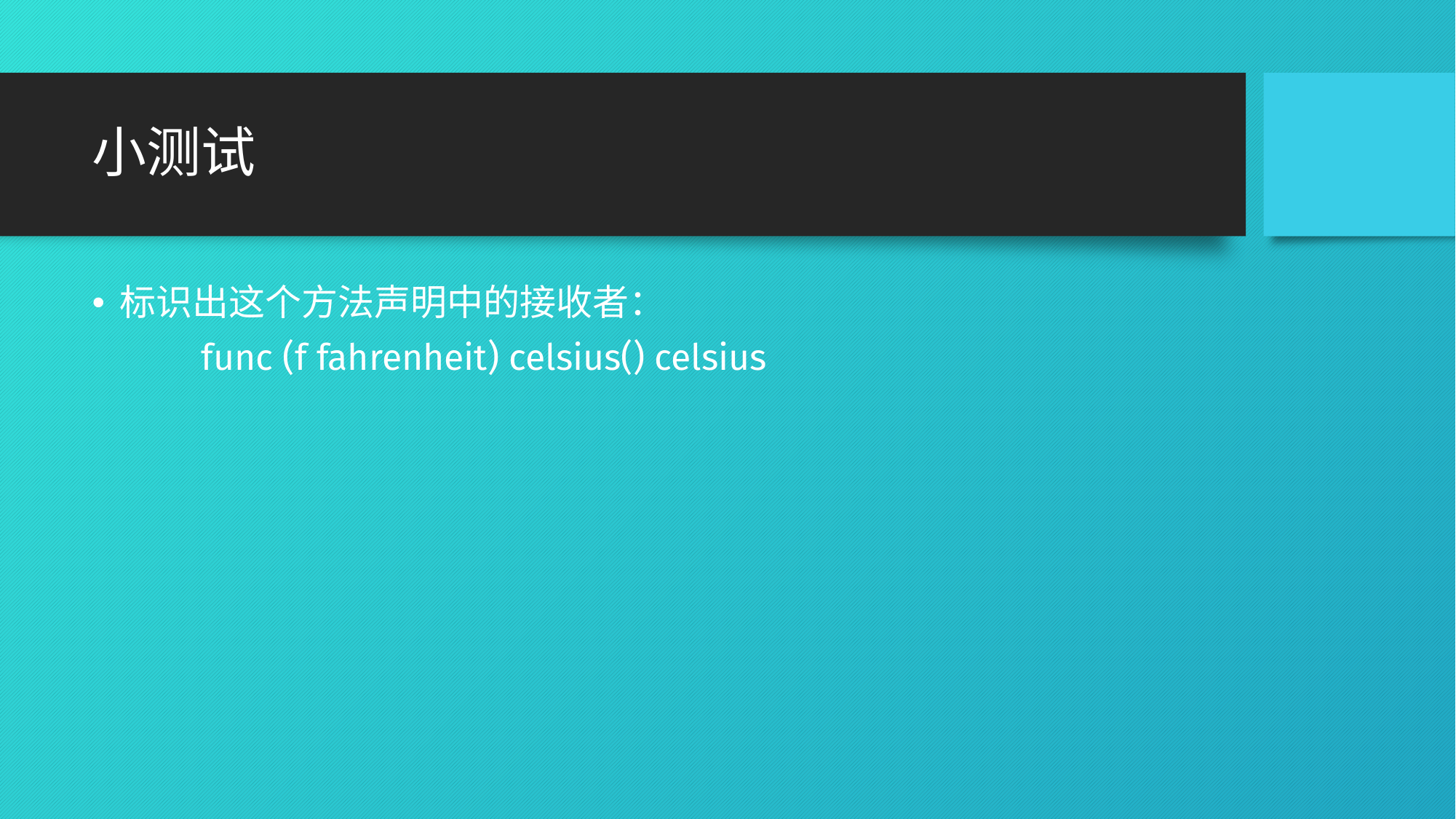

# 小测试
标识出这个方法声明中的接收者：
	func (f fahrenheit) celsius() celsius